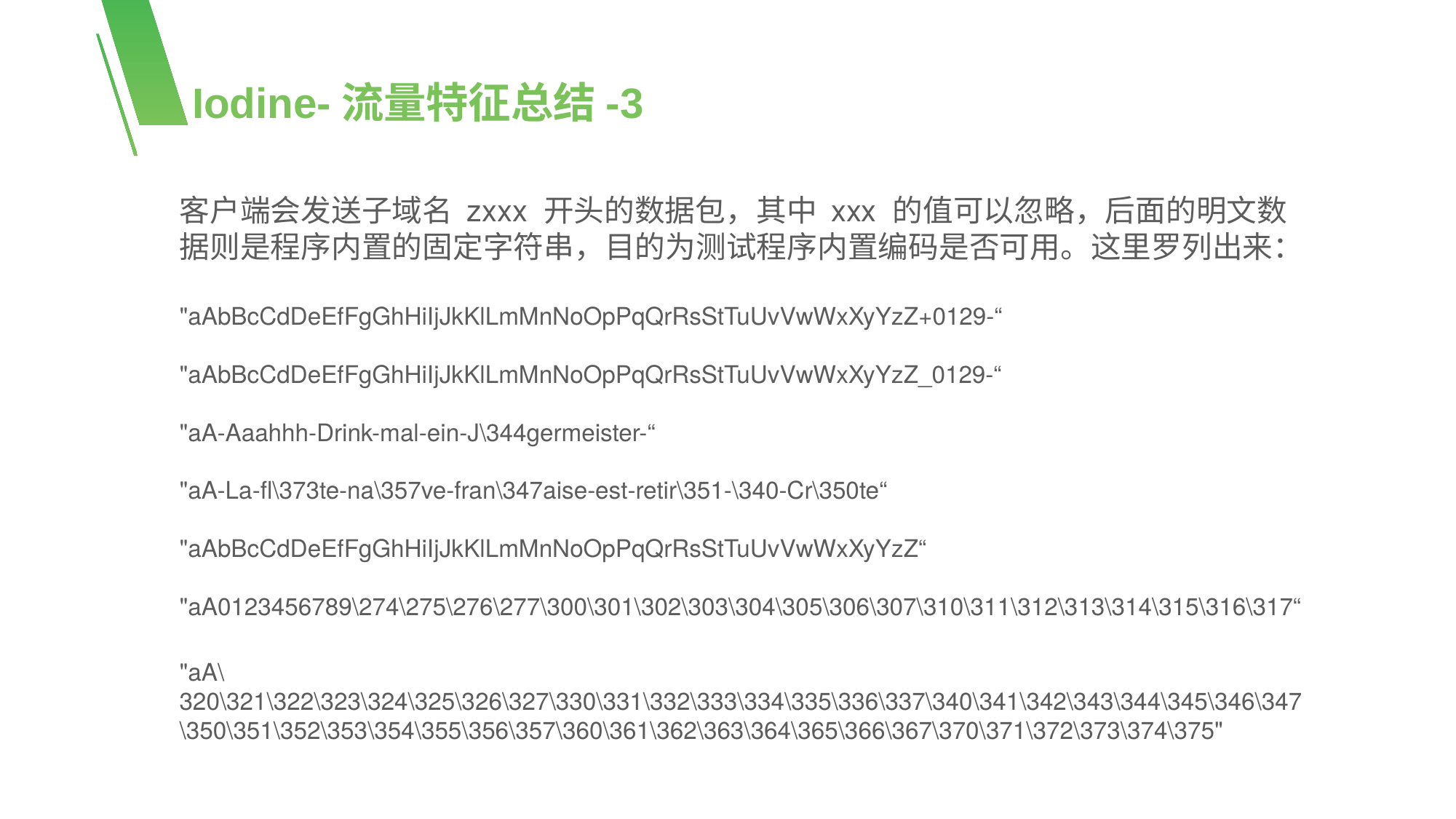

Iodine-流量特征总结-3
客户端会发送子域名 zxxx 开头的数据包，其中 xxx 的值可以忽略，后面的明文数据则是程序内置的固定字符串，目的为测试程序内置编码是否可用。这里罗列出来：

"aAbBcCdDeEfFgGhHiIjJkKlLmMnNoOpPqQrRsStTuUvVwWxXyYzZ+0129-“

"aAbBcCdDeEfFgGhHiIjJkKlLmMnNoOpPqQrRsStTuUvVwWxXyYzZ_0129-“

"aA-Aaahhh-Drink-mal-ein-J\344germeister-“

"aA-La-fl\373te-na\357ve-fran\347aise-est-retir\351-\340-Cr\350te“

"aAbBcCdDeEfFgGhHiIjJkKlLmMnNoOpPqQrRsStTuUvVwWxXyYzZ“

"aA0123456789\274\275\276\277\300\301\302\303\304\305\306\307\310\311\312\313\314\315\316\317“

"aA\320\321\322\323\324\325\326\327\330\331\332\333\334\335\336\337\340\341\342\343\344\345\346\347\350\351\352\353\354\355\356\357\360\361\362\363\364\365\366\367\370\371\372\373\374\375"